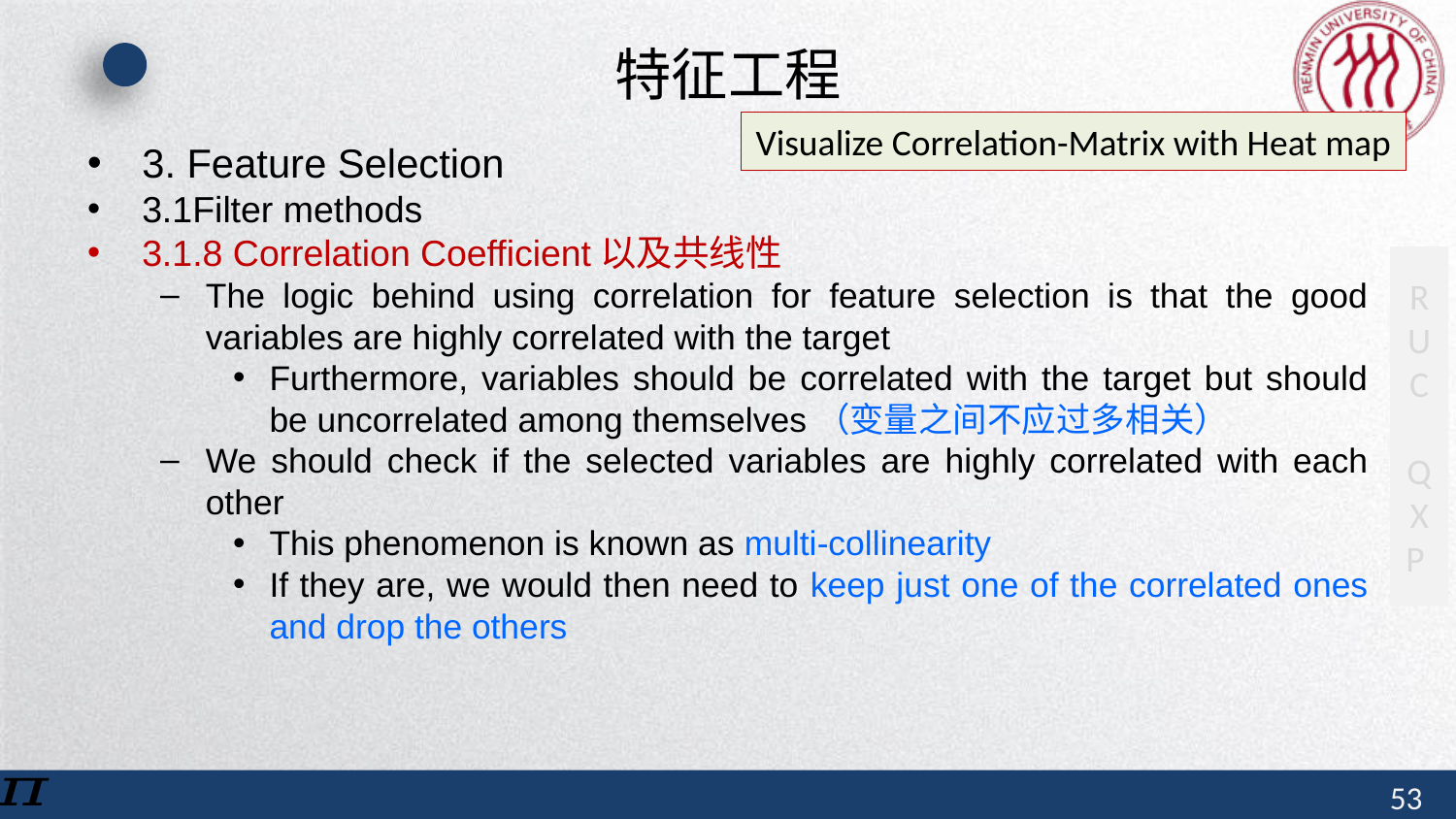

# 特征工程
Visualize Correlation-Matrix with Heat map
3. Feature Selection
3.1Filter methods
3.1.8 Correlation Coefficient以及共线性
The logic behind using correlation for feature selection is that the good variables are highly correlated with the target
Furthermore, variables should be correlated with the target but should be uncorrelated among themselves（变量之间不应过多相关）
We should check if the selected variables are highly correlated with each other
This phenomenon is known as multi-collinearity
If they are, we would then need to keep just one of the correlated ones and drop the others